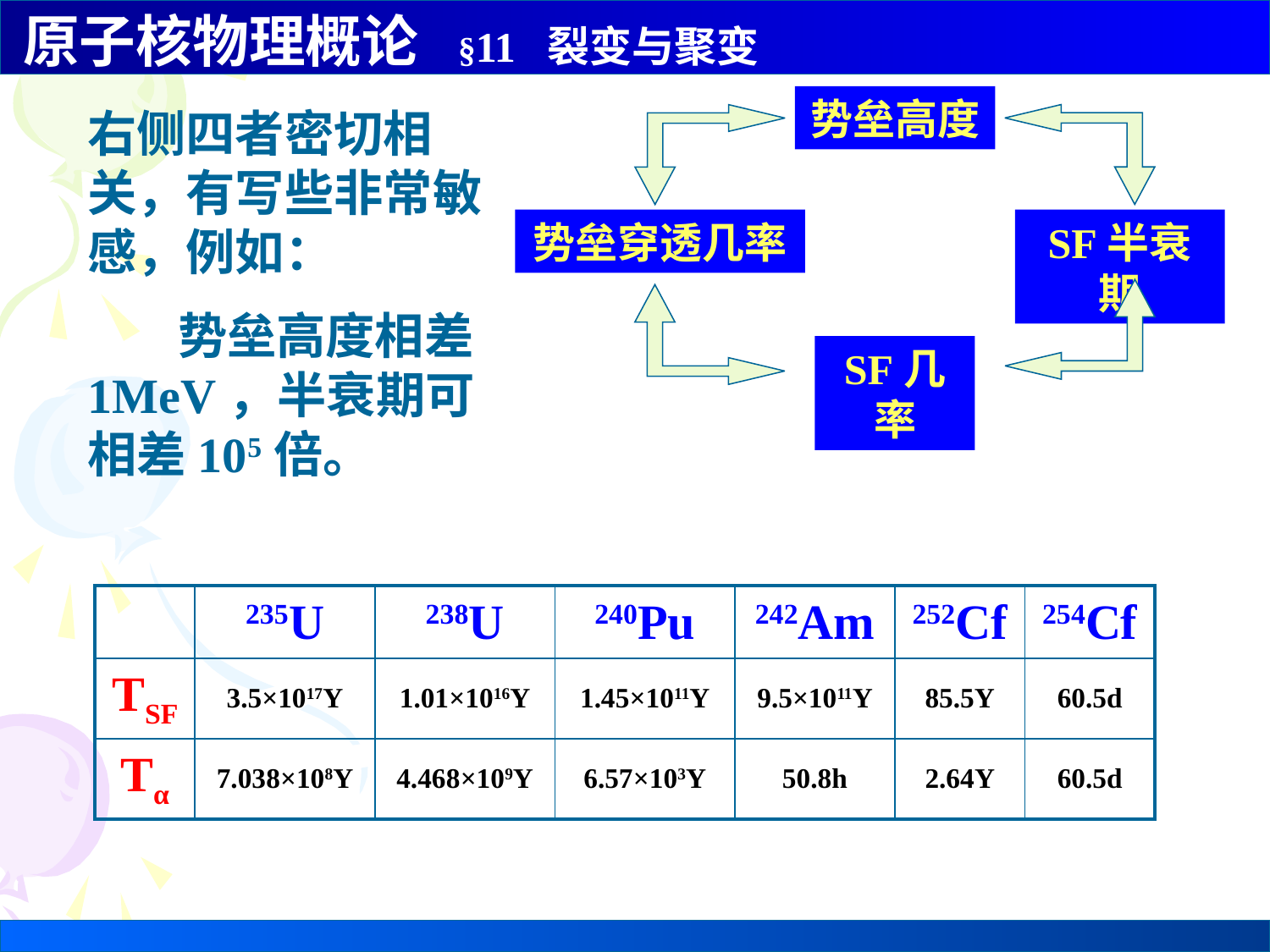

势垒高度

势垒穿透几率
SF半衰期

SF几率
右侧四者密切相关，有写些非常敏感，例如：
       势垒高度相差1MeV，半衰期可相差105倍。
|  | 235U | 238U | 240Pu | 242Am | 252Cf | 254Cf |
| --- | --- | --- | --- | --- | --- | --- |
| TSF | 3.5×1017Y | 1.01×1016Y | 1.45×1011Y | 9.5×1011Y | 85.5Y | 60.5d |
| Tα | 7.038×108Y | 4.468×109Y | 6.57×103Y | 50.8h | 2.64Y | 60.5d |